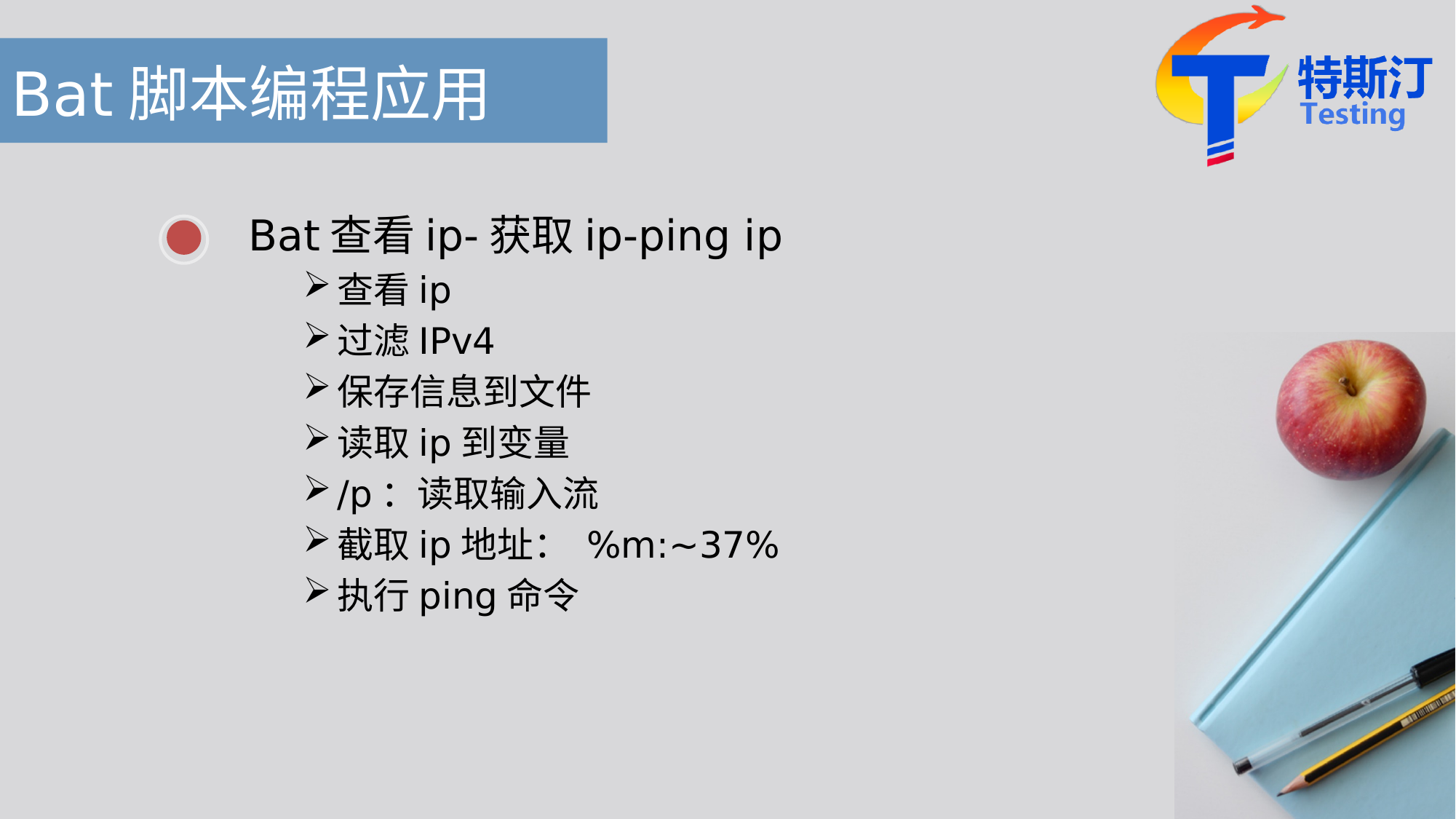

# Bat脚本编程应用
Bat查看ip-获取ip-ping ip
查看ip
过滤IPv4
保存信息到文件
读取ip到变量
/p：读取输入流
截取ip地址： %m:~37%
执行ping命令